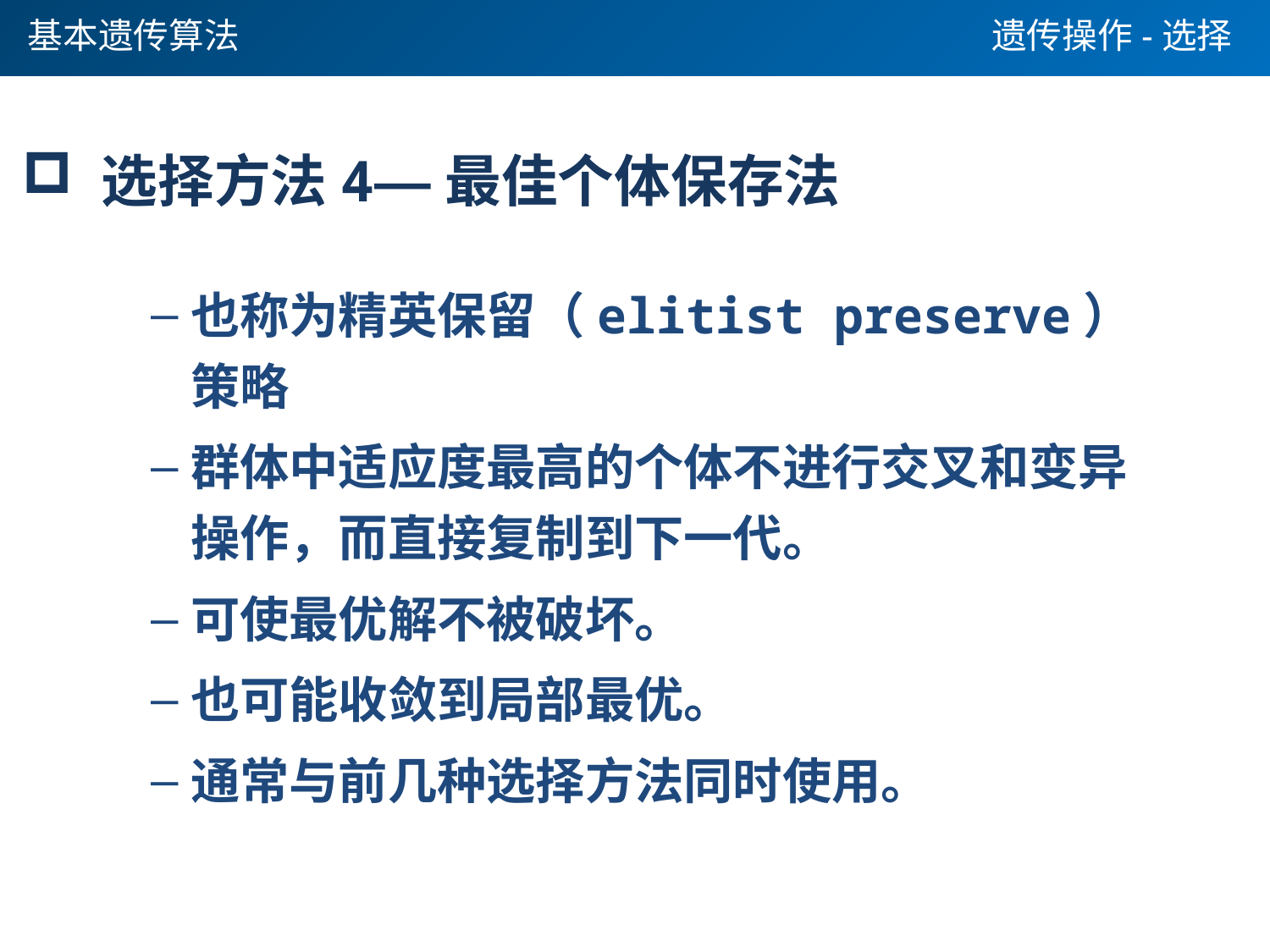

基本遗传算法
遗传操作-选择
 选择方法4—最佳个体保存法
也称为精英保留（elitist preserve）策略
群体中适应度最高的个体不进行交叉和变异操作，而直接复制到下一代。
可使最优解不被破坏。
也可能收敛到局部最优。
通常与前几种选择方法同时使用。
38